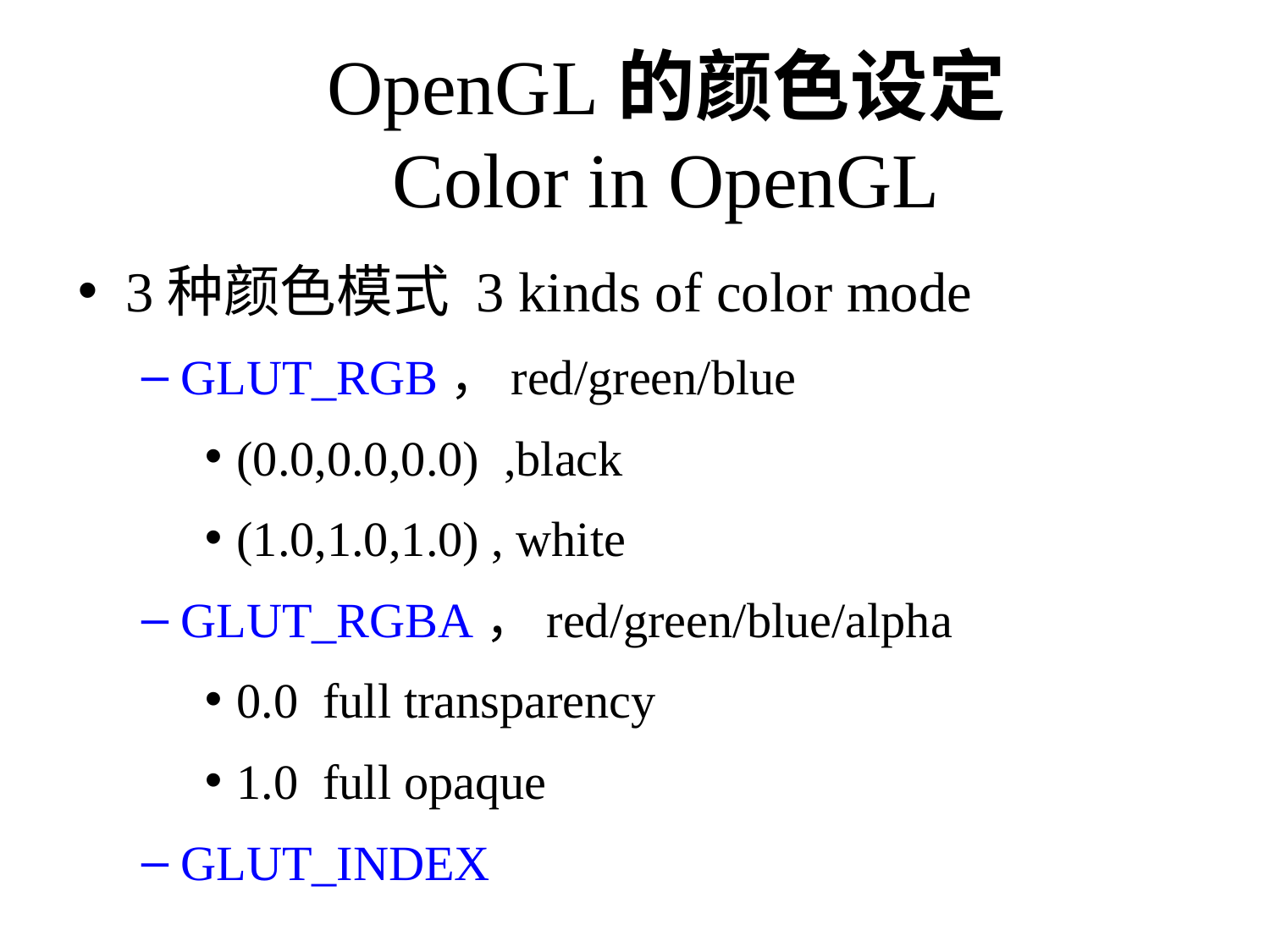

# OpenGL的颜色设定 Color in OpenGL
3种颜色模式 3 kinds of color mode
GLUT_RGB，red/green/blue
(0.0,0.0,0.0)  ,black
(1.0,1.0,1.0) , white
GLUT_RGBA，red/green/blue/alpha
0.0  full transparency
1.0  full opaque
GLUT_INDEX